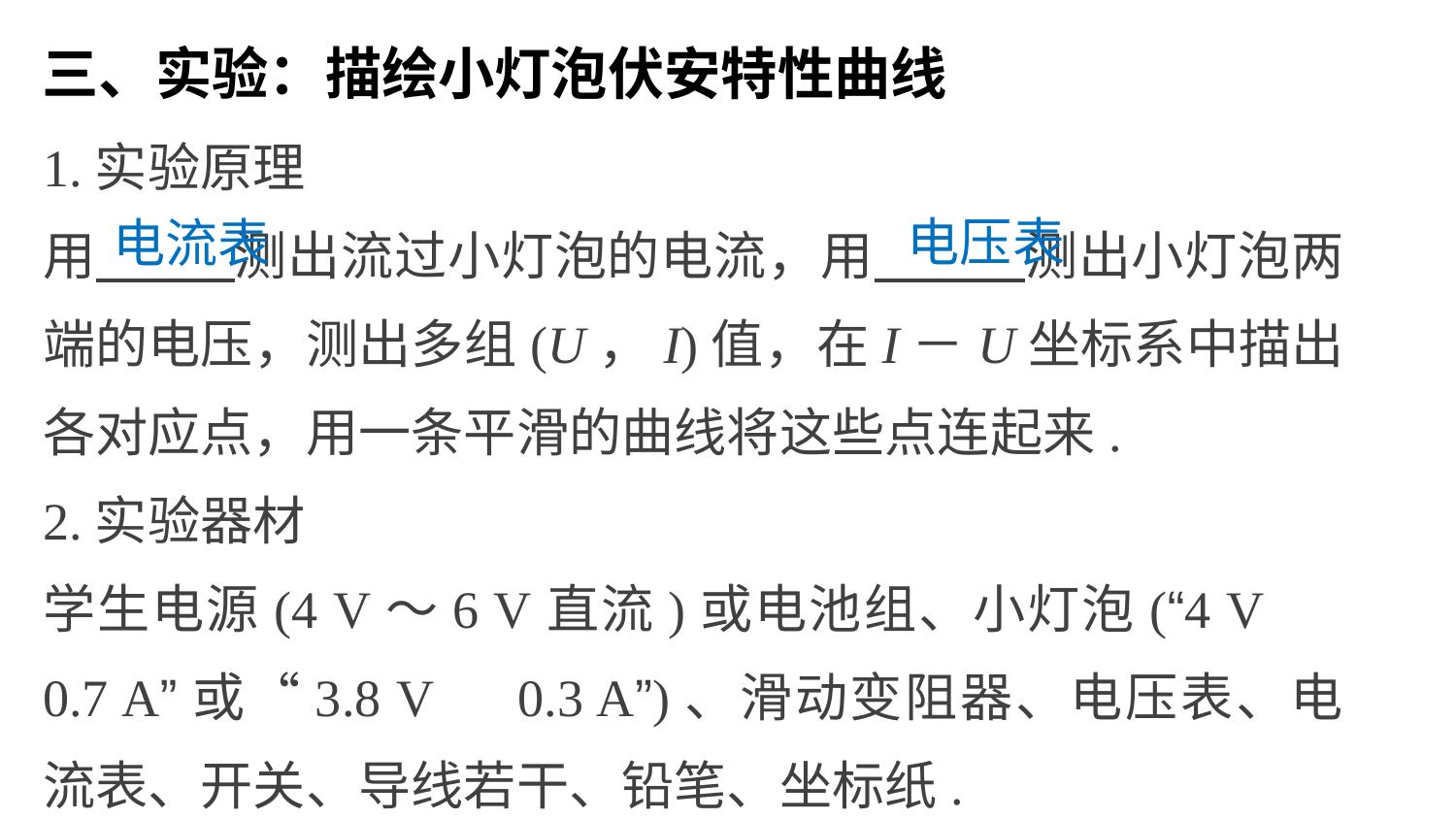

三、实验：描绘小灯泡伏安特性曲线
1.实验原理
用           测出流过小灯泡的电流，用            测出小灯泡两端的电压，测出多组(U，I)值，在I－U坐标系中描出各对应点，用一条平滑的曲线将这些点连起来.
2.实验器材
学生电源(4 V～6 V直流)或电池组、小灯泡(“4 V　0.7 A”或“3.8 V　0.3 A”)、滑动变阻器、电压表、电流表、开关、导线若干、铅笔、坐标纸.
电压表
电流表